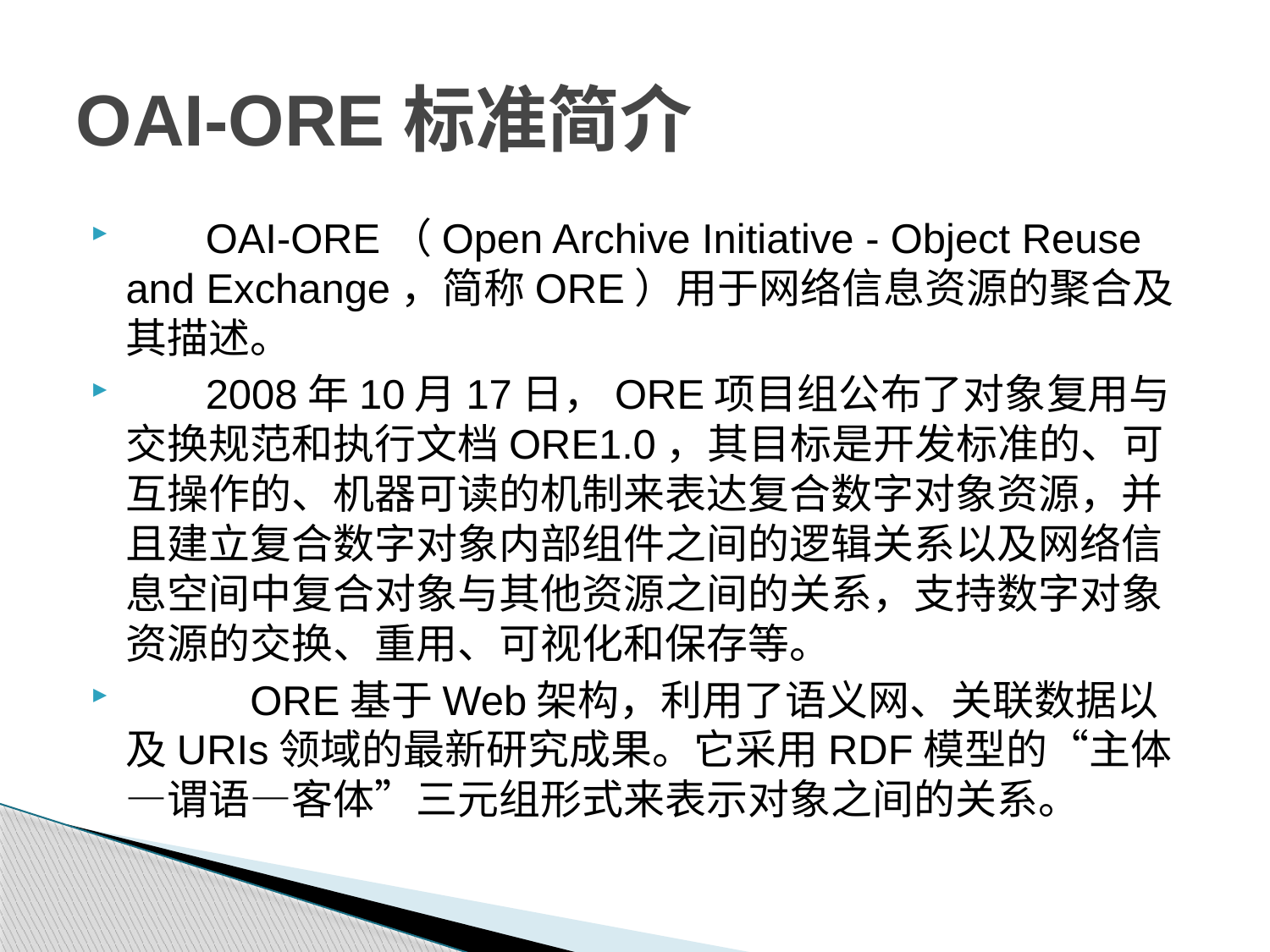

# OAI-ORE标准简介
       OAI-ORE（Open Archive Initiative - Object Reuse and Exchange，简称ORE）用于网络信息资源的聚合及其描述。
       2008年10月17日，ORE项目组公布了对象复用与交换规范和执行文档ORE1.0，其目标是开发标准的、可互操作的、机器可读的机制来表达复合数字对象资源，并且建立复合数字对象内部组件之间的逻辑关系以及网络信息空间中复合对象与其他资源之间的关系，支持数字对象资源的交换、重用、可视化和保存等。
	ORE基于Web架构，利用了语义网、关联数据以及URIs领域的最新研究成果。它采用RDF模型的“主体—谓语—客体”三元组形式来表示对象之间的关系。